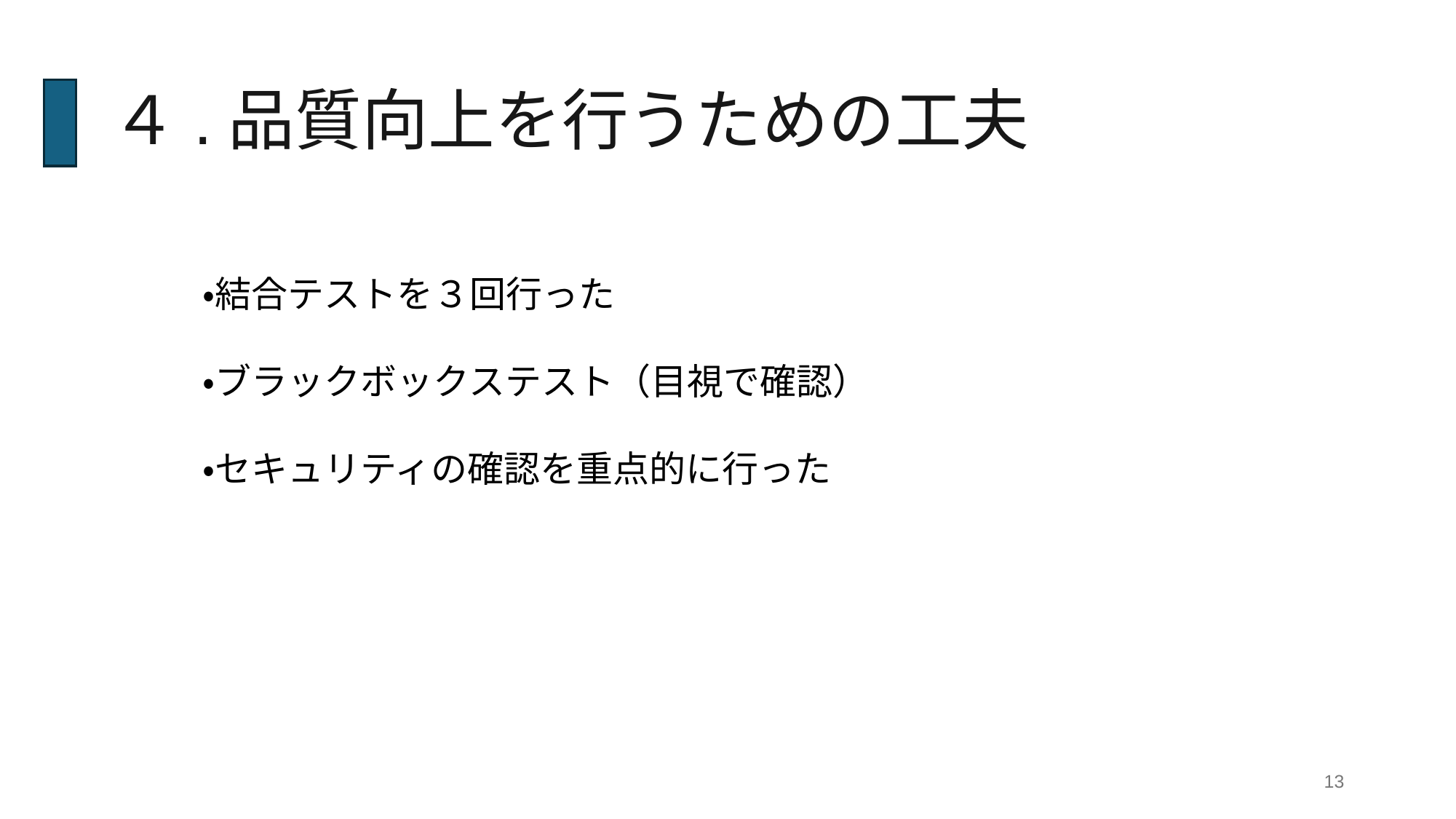

# ４.品質向上を行うための工夫

・結合テストを３回行った

・ブラックボックステスト（目視で確認）

・セキュリティの確認を重点的に行った
13